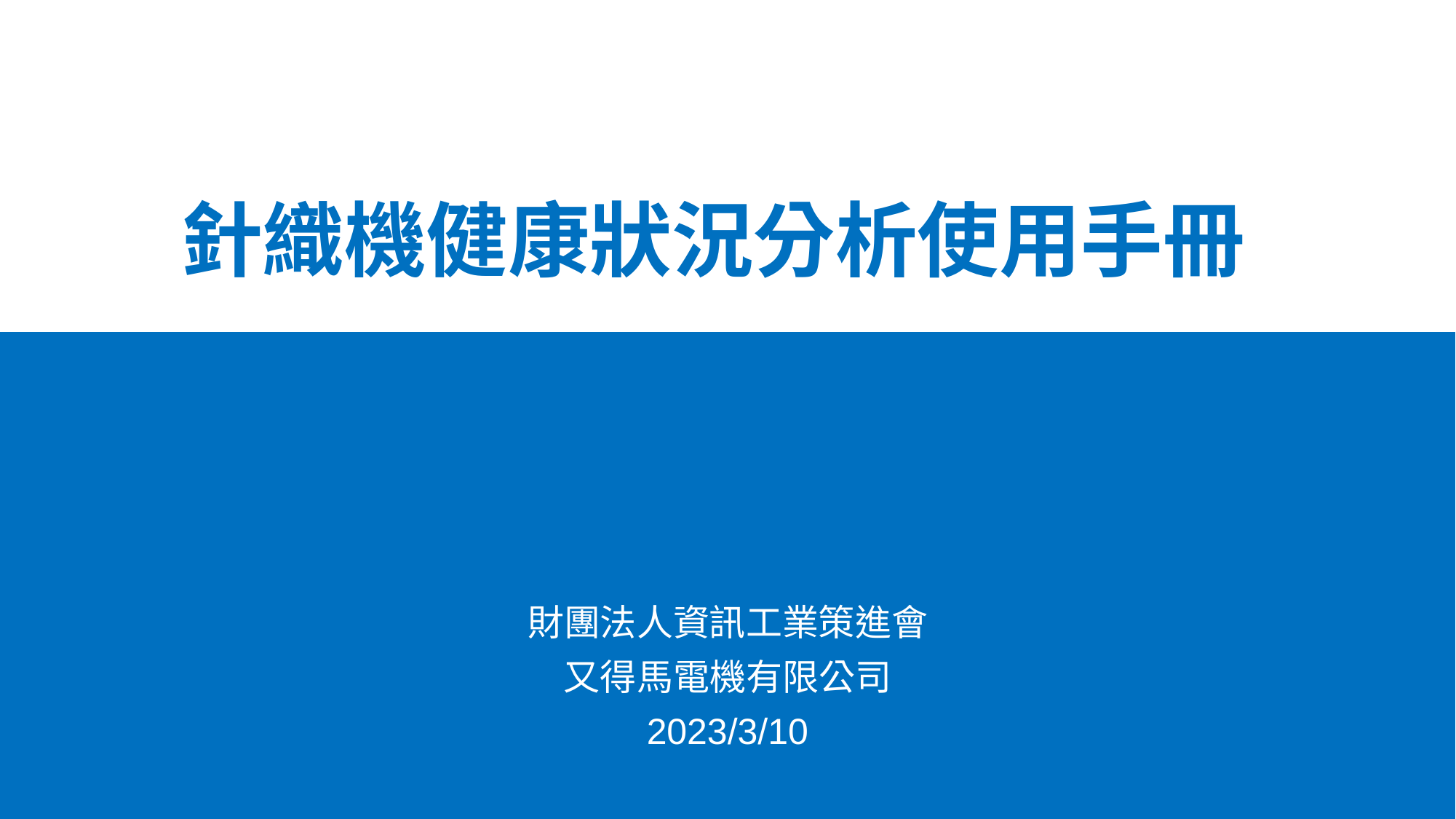

針織機健康狀況分析使用手冊

財團法人資訊工業策進會
又得馬電機有限公司
2023/3/10

1